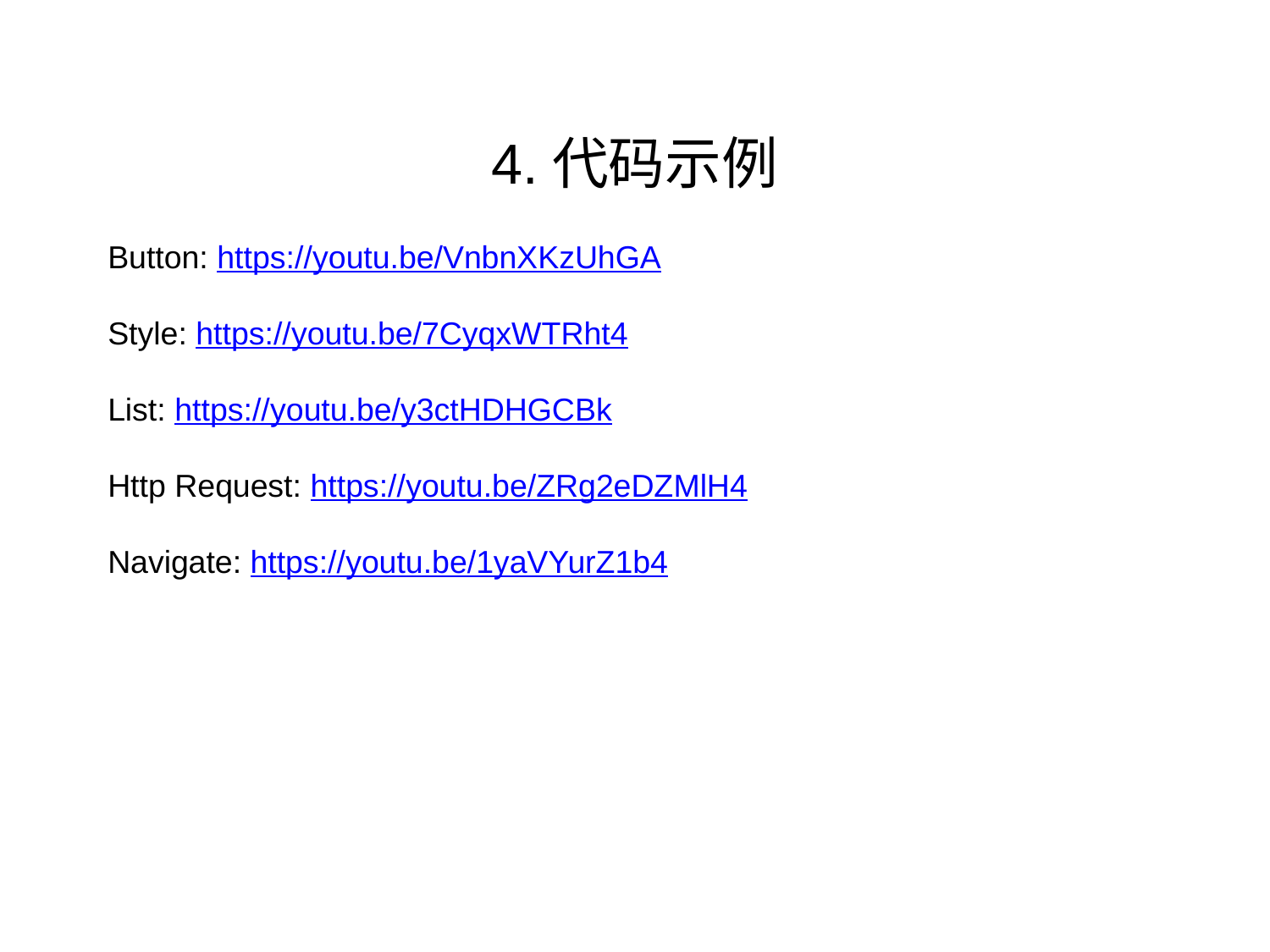

# 4.代码示例
Button: https://youtu.be/VnbnXKzUhGA

Style: https://youtu.be/7CyqxWTRht4

List: https://youtu.be/y3ctHDHGCBk

Http Request: https://youtu.be/ZRg2eDZMlH4

Navigate: https://youtu.be/1yaVYurZ1b4